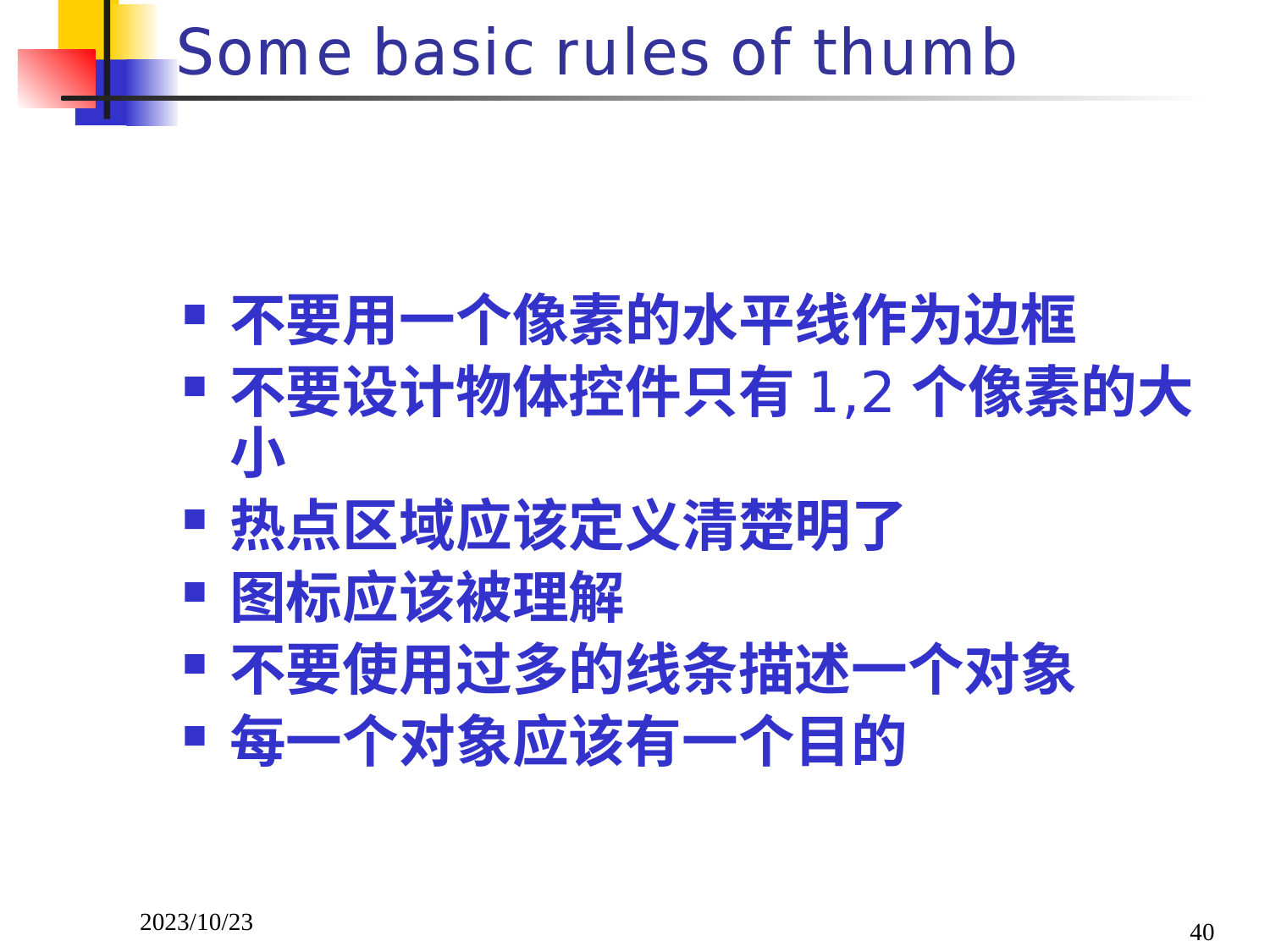

# Some basic rules of thumb
不要用一个像素的水平线作为边框
不要设计物体控件只有1,2个像素的大小
热点区域应该定义清楚明了
图标应该被理解
不要使用过多的线条描述一个对象
每一个对象应该有一个目的
2023/10/23
40